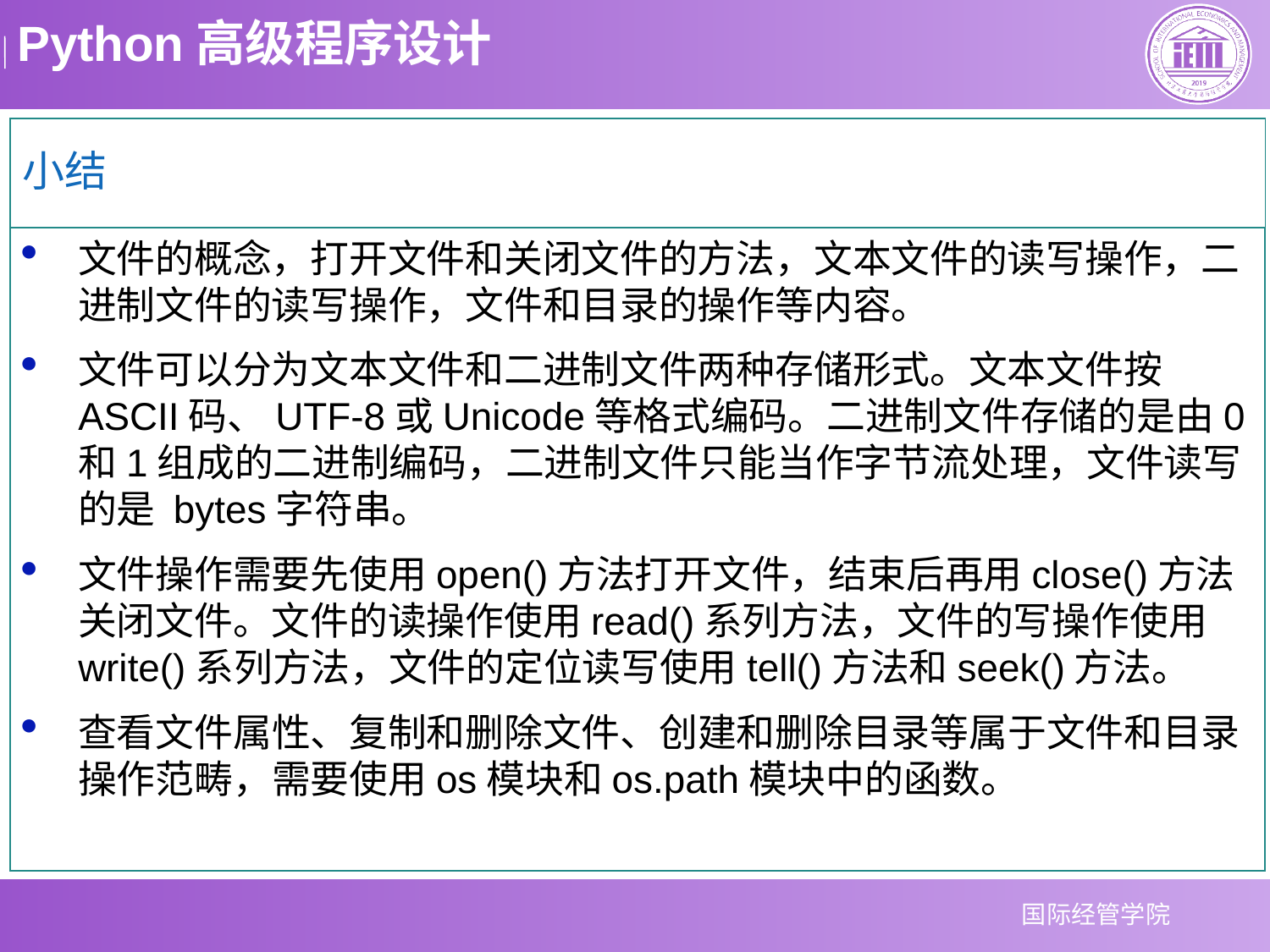

小结
文件的概念，打开文件和关闭文件的方法，文本文件的读写操作，二进制文件的读写操作，文件和目录的操作等内容。
文件可以分为文本文件和二进制文件两种存储形式。文本文件按ASCII码、UTF-8或Unicode等格式编码。二进制文件存储的是由0和1组成的二进制编码，二进制文件只能当作字节流处理，文件读写的是 bytes字符串。
文件操作需要先使用open()方法打开文件，结束后再用close()方法关闭文件。文件的读操作使用read()系列方法，文件的写操作使用write()系列方法，文件的定位读写使用tell()方法和seek()方法。
查看文件属性、复制和删除文件、创建和删除目录等属于文件和目录操作范畴，需要使用os模块和os.path模块中的函数。